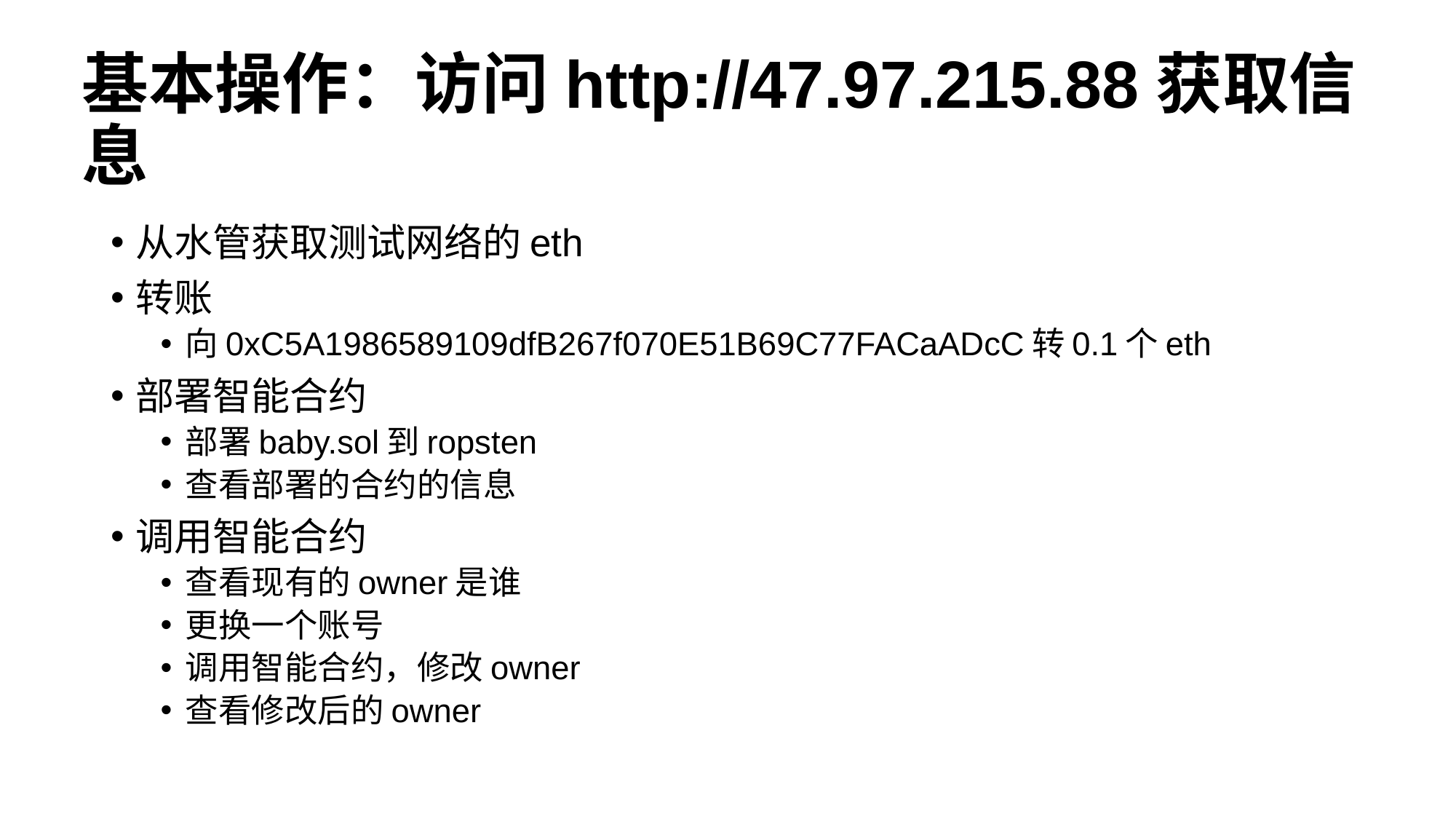

# 基本操作：访问http://47.97.215.88获取信息
从水管获取测试网络的eth
转账
向0xC5A1986589109dfB267f070E51B69C77FACaADcC转0.1个eth
部署智能合约
部署baby.sol到ropsten
查看部署的合约的信息
调用智能合约
查看现有的owner是谁
更换一个账号
调用智能合约，修改owner
查看修改后的owner